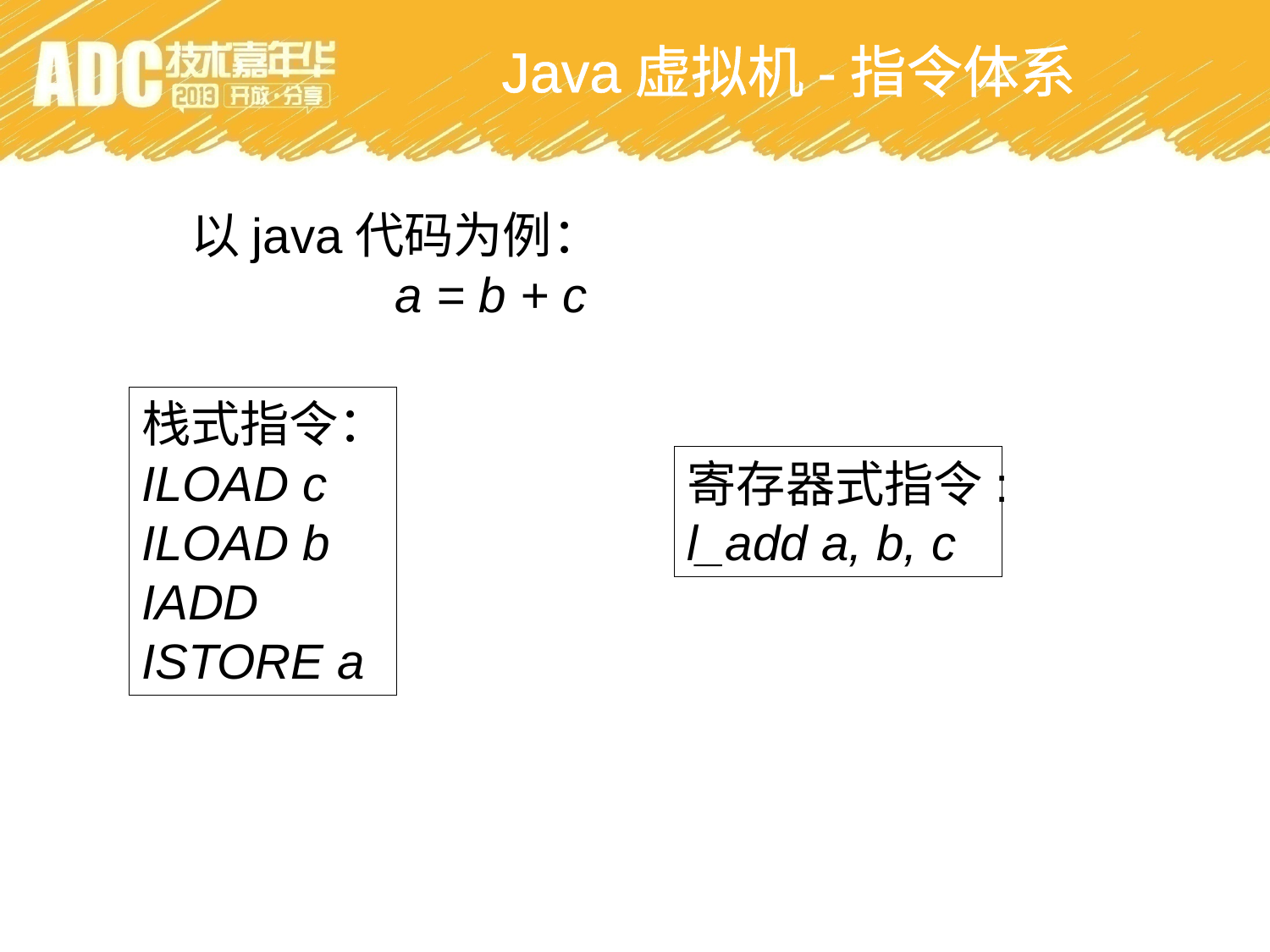

Java虚拟机-指令体系
以java代码为例：
a = b + c
栈式指令：
ILOAD c
ILOAD b
IADD
ISTORE a
寄存器式指令:
l_add a, b, c